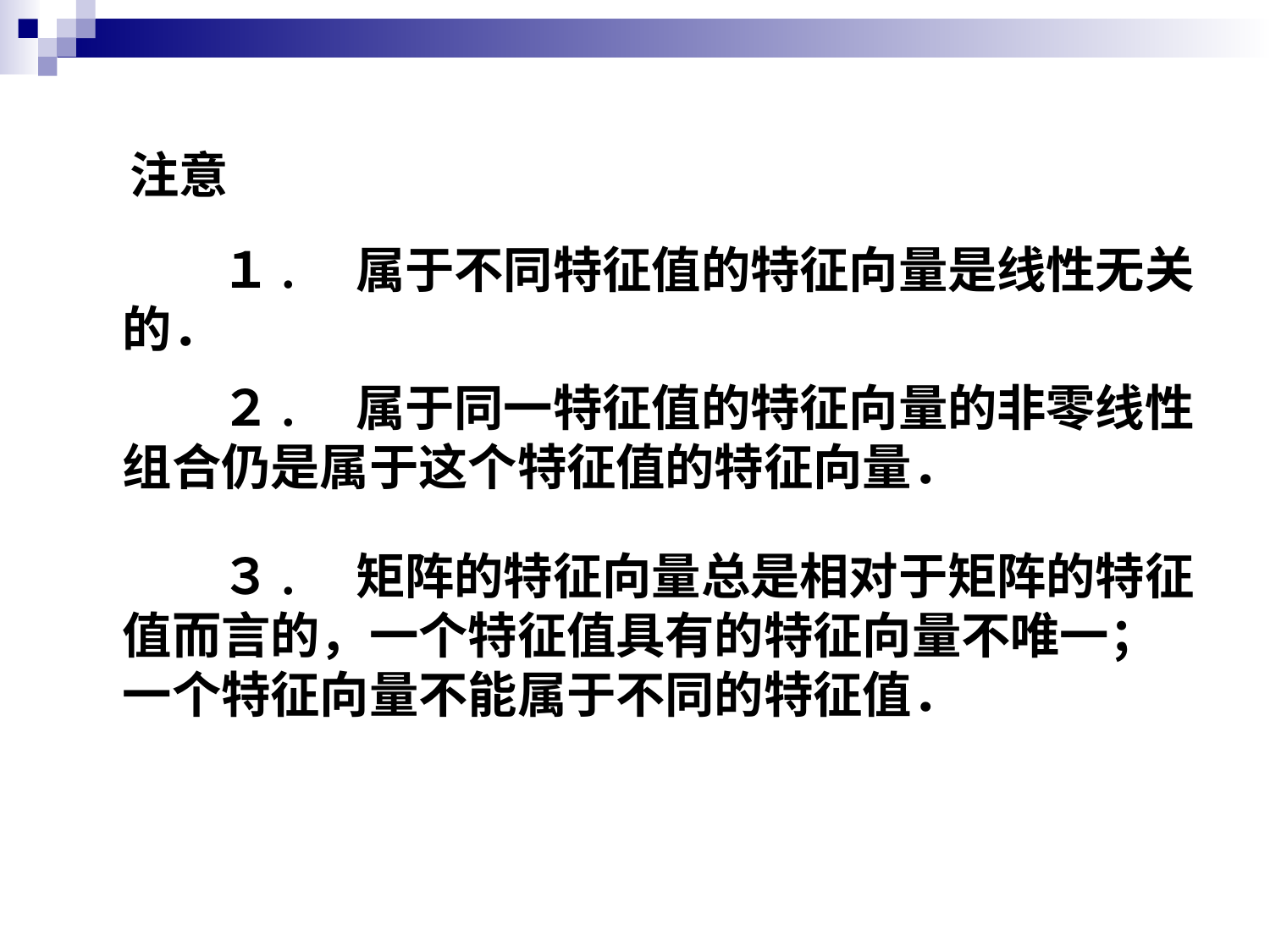

注意
　　１.　属于不同特征值的特征向量是线性无关
的．
　　２.　属于同一特征值的特征向量的非零线性
组合仍是属于这个特征值的特征向量．
　　３.　矩阵的特征向量总是相对于矩阵的特征
值而言的，一个特征值具有的特征向量不唯一；
一个特征向量不能属于不同的特征值．